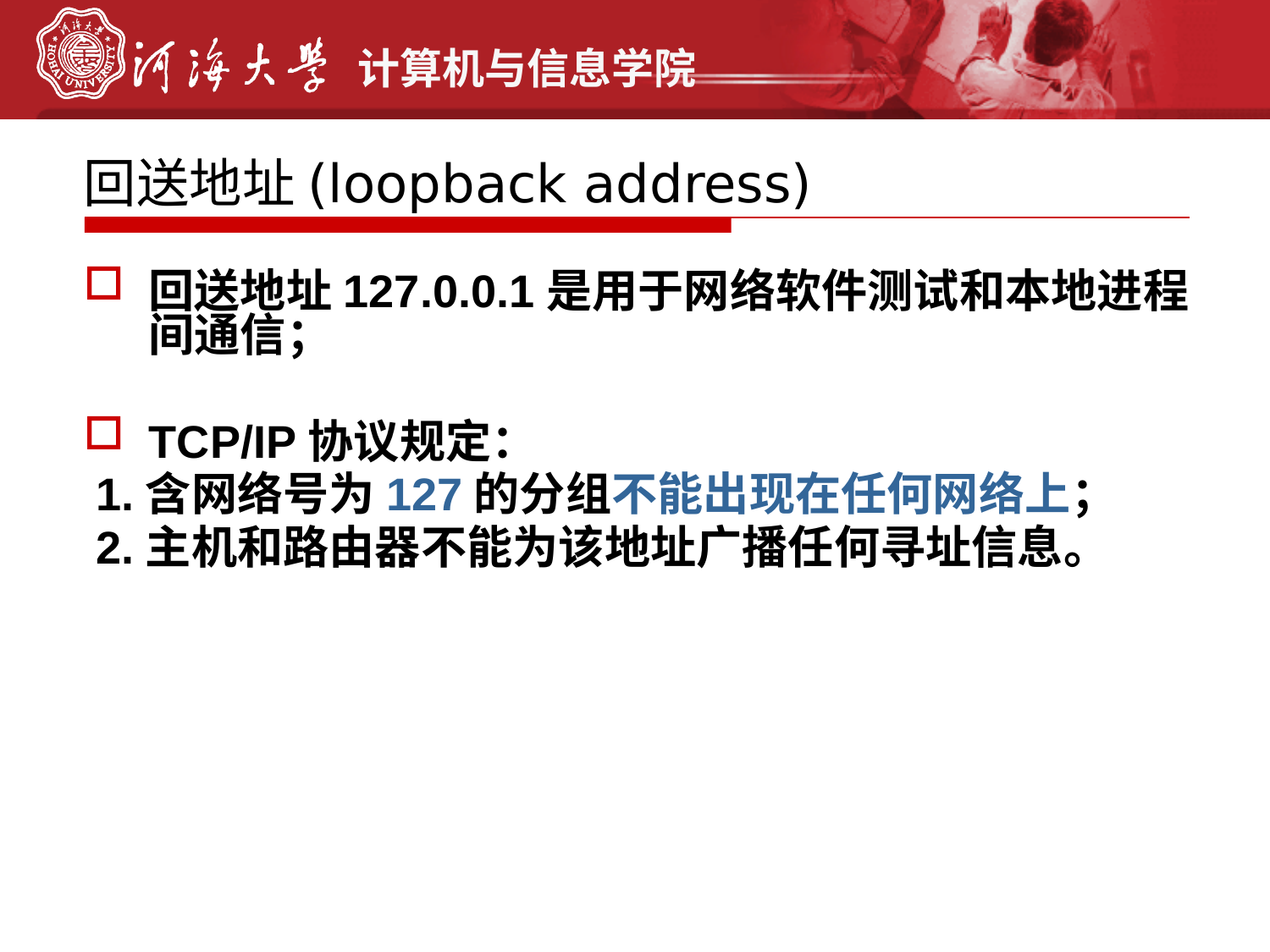

# 回送地址(loopback address)

回送地址127.0.0.1是用于网络软件测试和本地进程间通信；

TCP/IP协议规定：
 1.含网络号为127的分组不能出现在任何网络上；
 2.主机和路由器不能为该地址广播任何寻址信息。
25